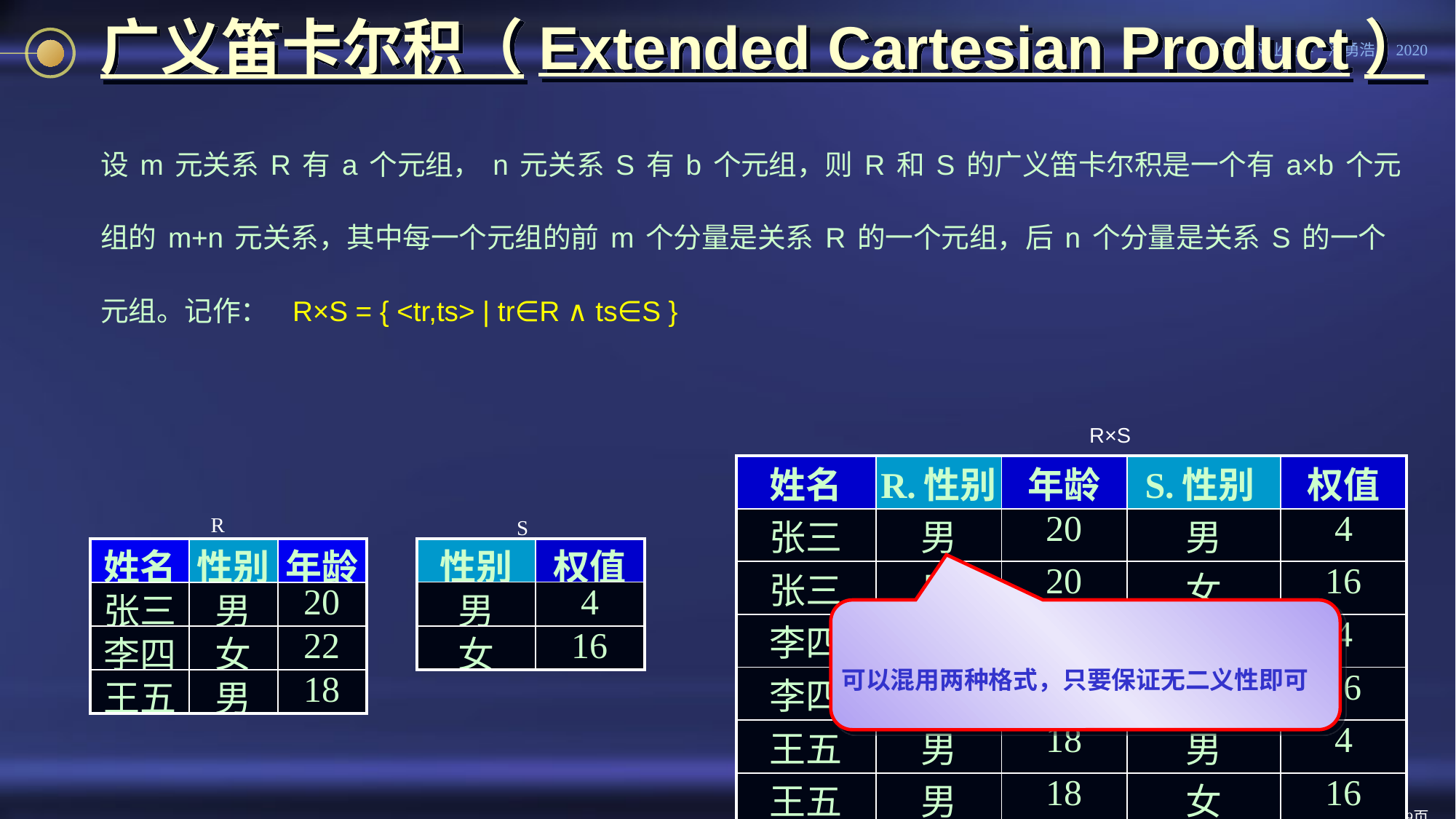

# 广义笛卡尔积（Extended Cartesian Product）
	设m元关系R有a个元组，n元关系S有b个元组，则R和S的广义笛卡尔积是一个有a×b个元组的m+n元关系，其中每一个元组的前m个分量是关系R的一个元组，后n个分量是关系S的一个元组。记作：  R×S = { <tr,ts> | tr∈R ∧ ts∈S }
R×S
| 姓名 | R.性别 | 年龄 | S.性别 | 权值 |
| --- | --- | --- | --- | --- |
| 张三 | 男 | 20 | 男 | 4 |
| 张三 | 男 | 20 | 女 | 16 |
| 李四 | 女 | 22 | 男 | 4 |
| 李四 | 女 | 22 | 女 | 16 |
| 王五 | 男 | 18 | 男 | 4 |
| 王五 | 男 | 18 | 女 | 16 |
R
S
| 性别 | 权值 |
| --- | --- |
| 男 | 4 |
| 女 | 16 |
| 姓名 | 性别 | 年龄 |
| --- | --- | --- |
| 张三 | 男 | 20 |
| 李四 | 女 | 22 |
| 王五 | 男 | 18 |
可以混用两种格式，只要保证无二义性即可